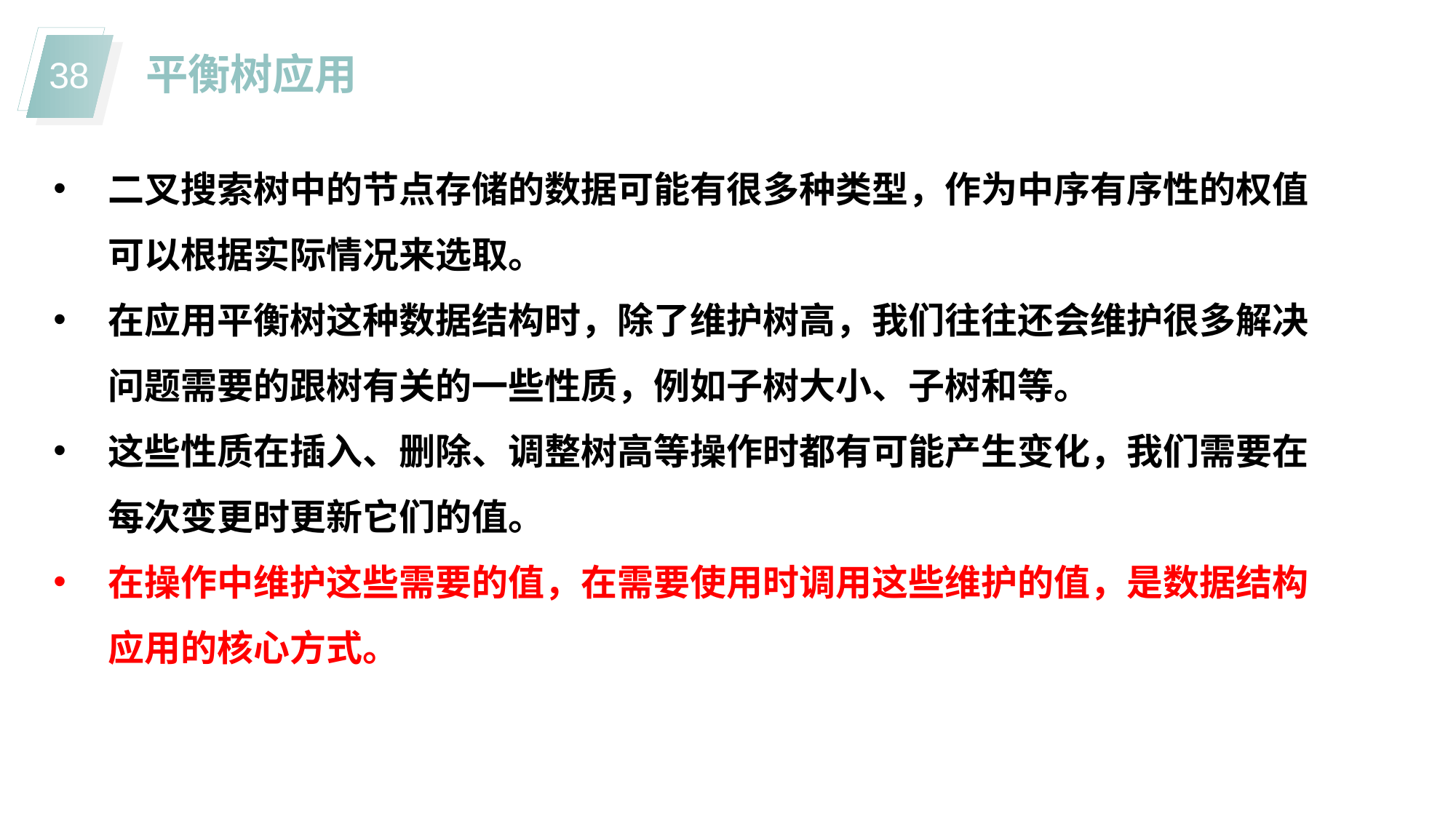

平衡树应用
二叉搜索树中的节点存储的数据可能有很多种类型，作为中序有序性的权值可以根据实际情况来选取。
在应用平衡树这种数据结构时，除了维护树高，我们往往还会维护很多解决问题需要的跟树有关的一些性质，例如子树大小、子树和等。
这些性质在插入、删除、调整树高等操作时都有可能产生变化，我们需要在每次变更时更新它们的值。
在操作中维护这些需要的值，在需要使用时调用这些维护的值，是数据结构应用的核心方式。